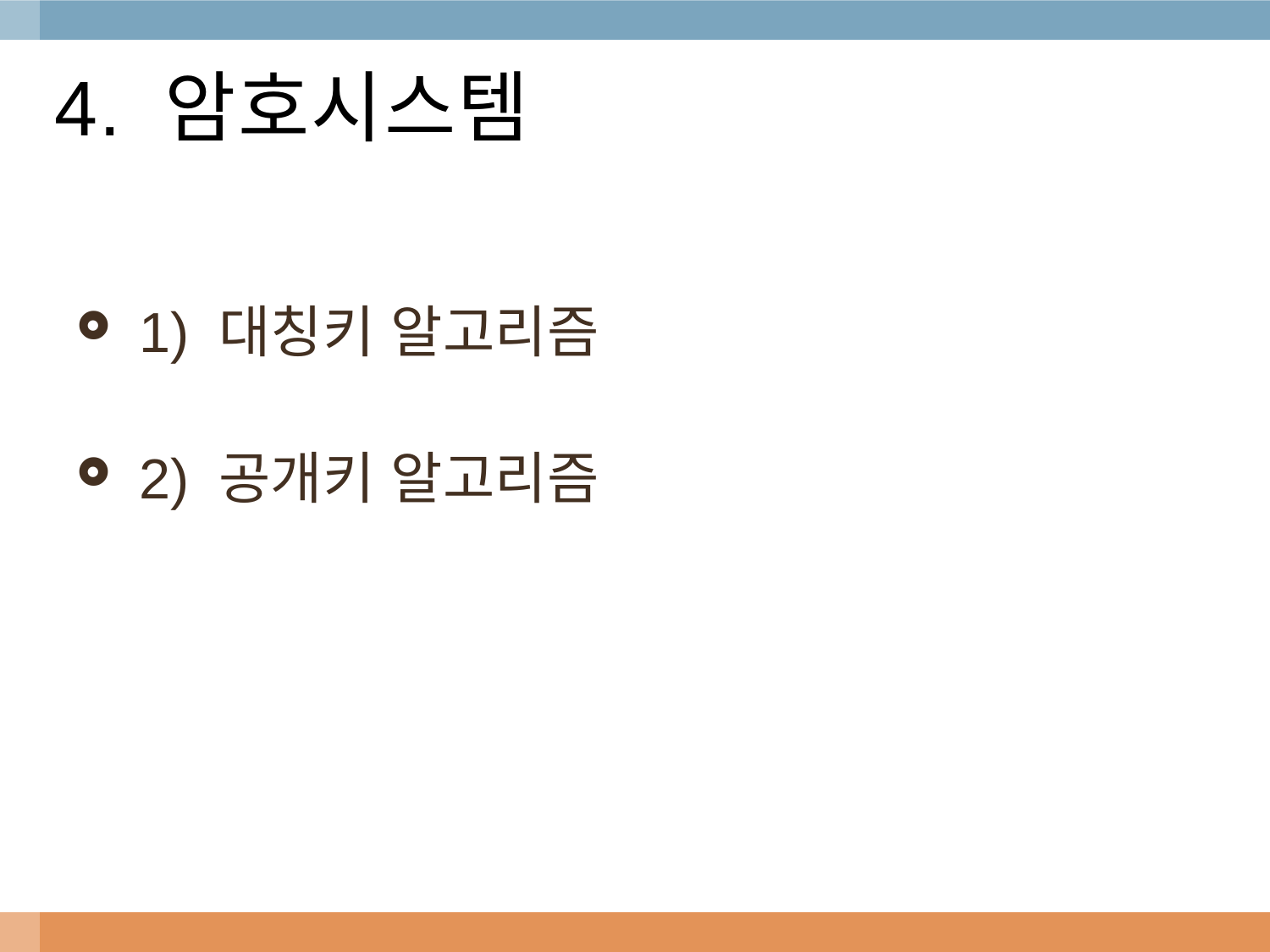

# 4. 암호시스템
 1) 대칭키 알고리즘
 2) 공개키 알고리즘